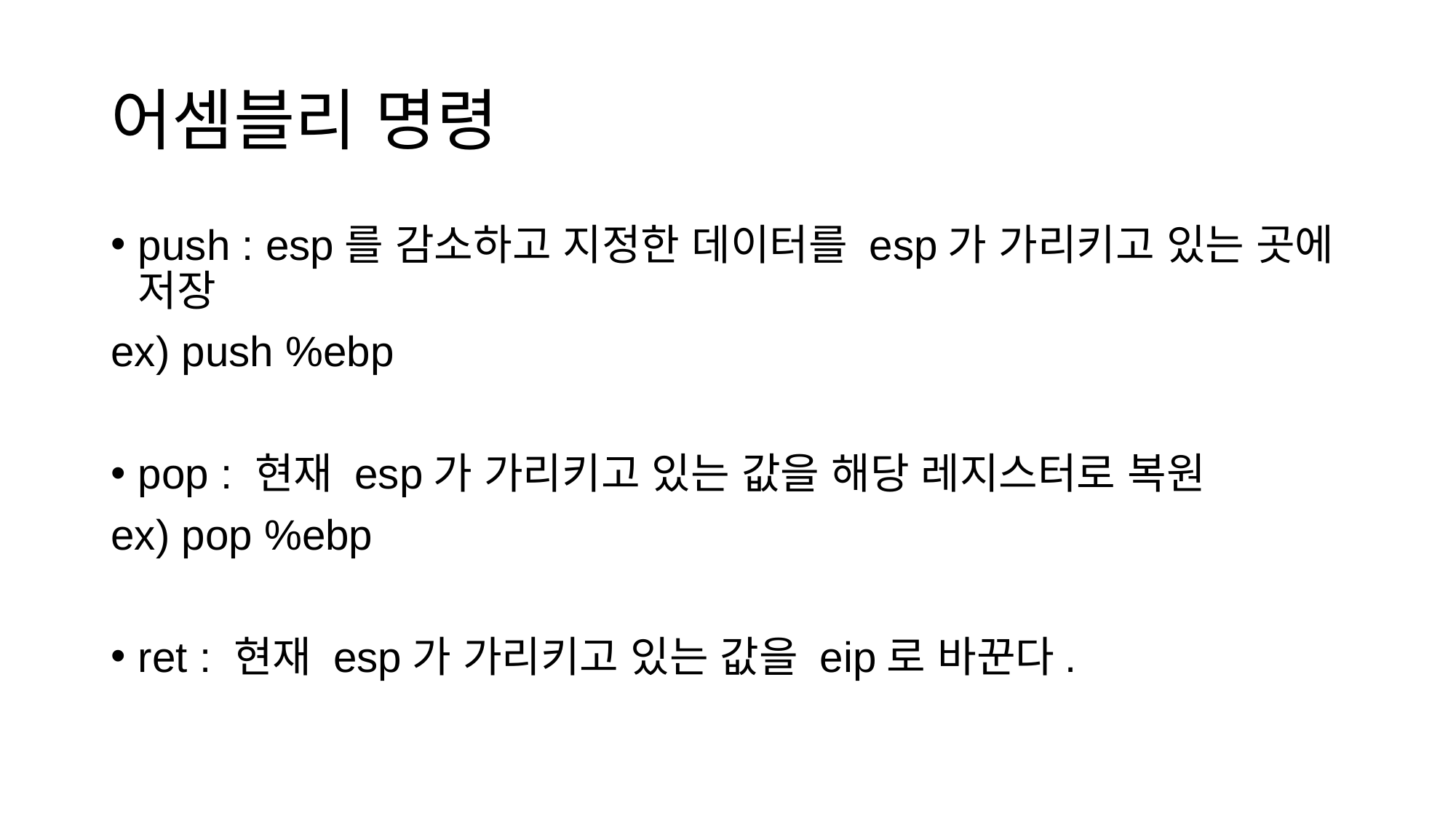

# 어셈블리 명령
push : esp를 감소하고 지정한 데이터를 esp가 가리키고 있는 곳에 저장
ex) push %ebp

pop : 현재 esp가 가리키고 있는 값을 해당 레지스터로 복원
ex) pop %ebp

ret : 현재 esp가 가리키고 있는 값을 eip로 바꾼다.